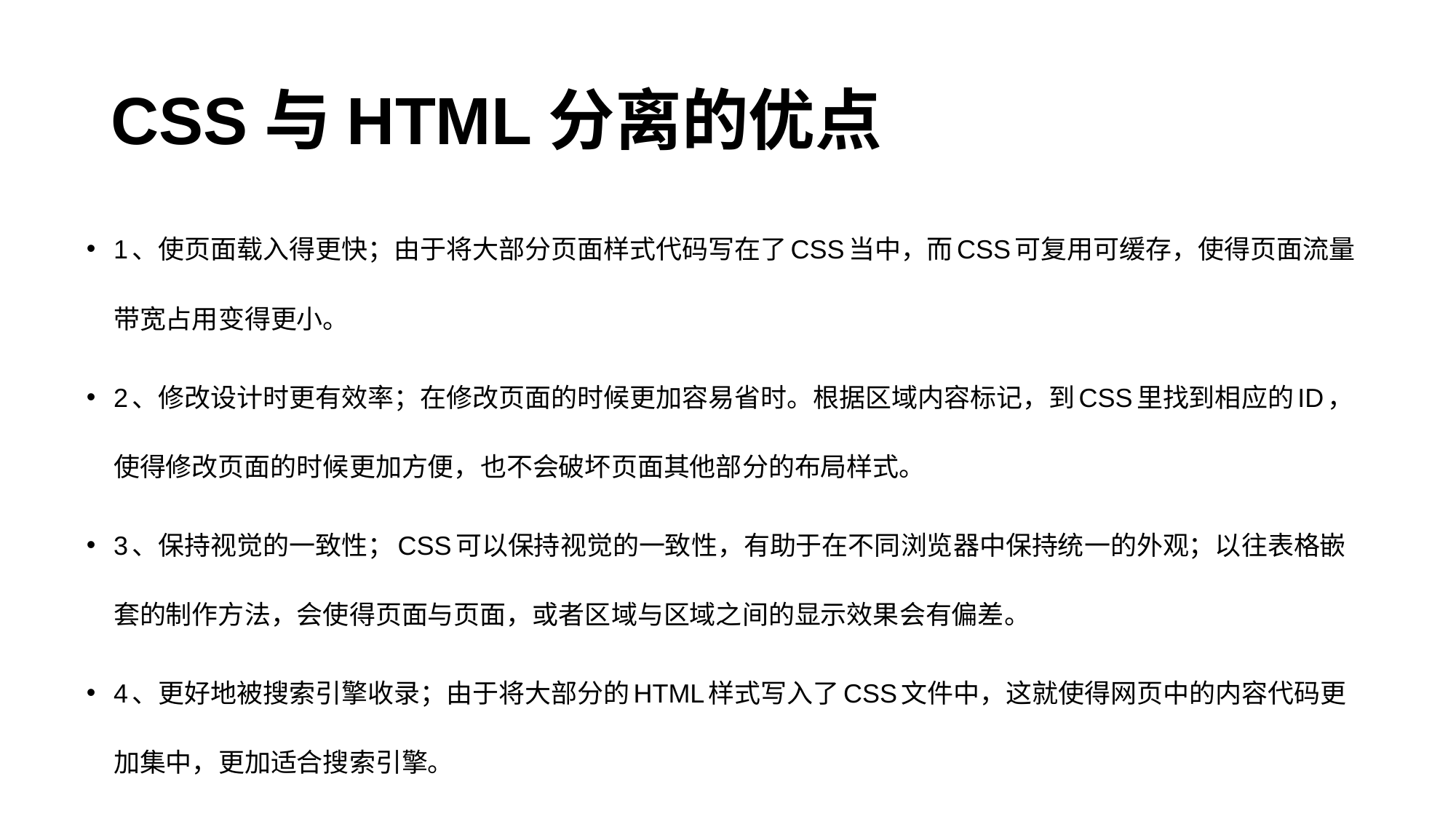

# CSS与HTML分离的优点
1、使页面载入得更快；由于将大部分页面样式代码写在了CSS当中，而CSS可复用可缓存，使得页面流量带宽占用变得更小。
2、修改设计时更有效率；在修改页面的时候更加容易省时。根据区域内容标记，到CSS里找到相应的ID，使得修改页面的时候更加方便，也不会破坏页面其他部分的布局样式。
3、保持视觉的一致性；CSS可以保持视觉的一致性，有助于在不同浏览器中保持统一的外观；以往表格嵌套的制作方法，会使得页面与页面，或者区域与区域之间的显示效果会有偏差。
4、更好地被搜索引擎收录；由于将大部分的HTML样式写入了CSS文件中，这就使得网页中的内容代码更加集中，更加适合搜索引擎。